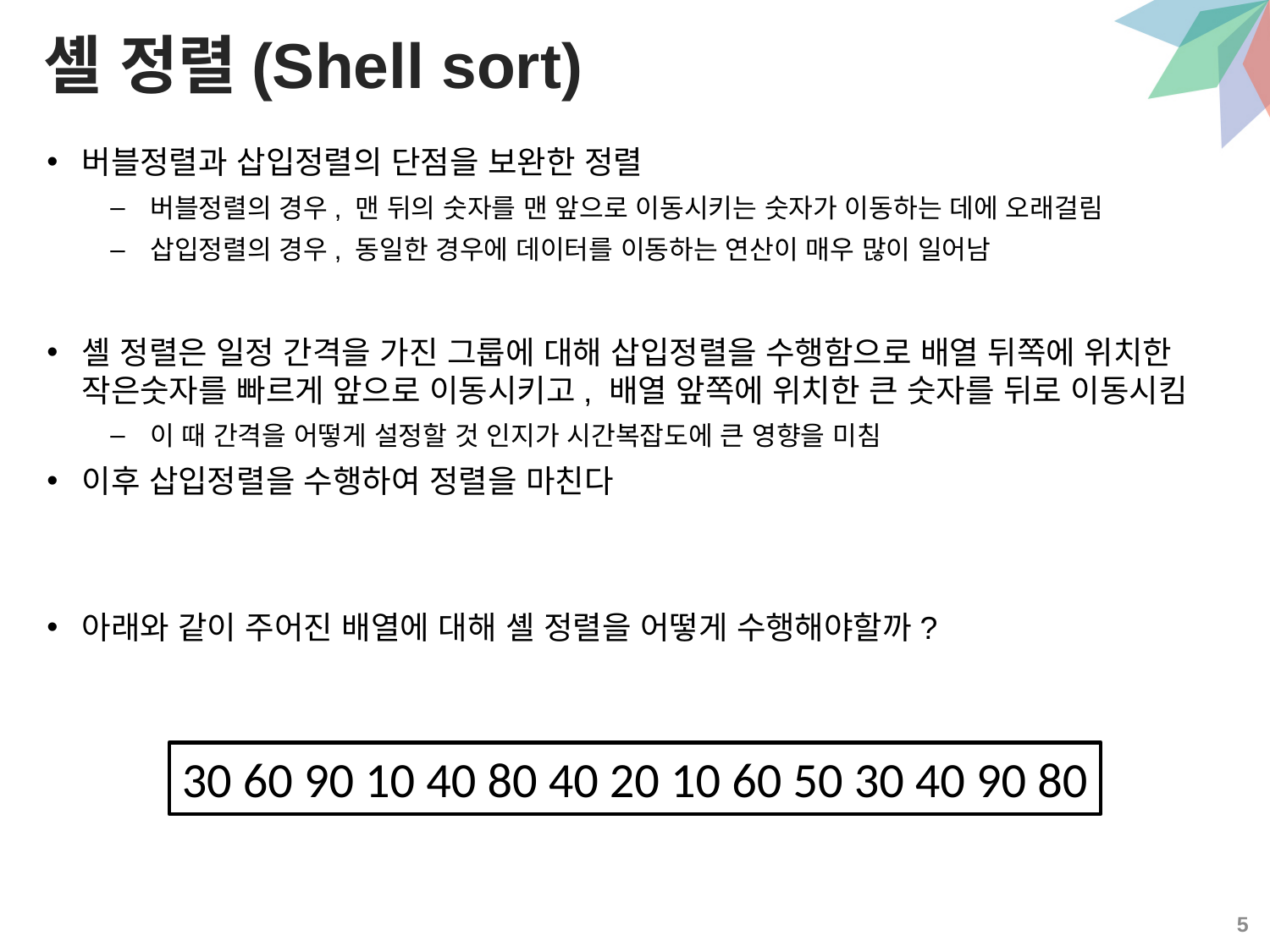

# 셸 정렬(Shell sort)
버블정렬과 삽입정렬의 단점을 보완한 정렬
버블정렬의 경우, 맨 뒤의 숫자를 맨 앞으로 이동시키는 숫자가 이동하는 데에 오래걸림
삽입정렬의 경우, 동일한 경우에 데이터를 이동하는 연산이 매우 많이 일어남

셸 정렬은 일정 간격을 가진 그룹에 대해 삽입정렬을 수행함으로 배열 뒤쪽에 위치한 작은숫자를 빠르게 앞으로 이동시키고, 배열 앞쪽에 위치한 큰 숫자를 뒤로 이동시킴
이 때 간격을 어떻게 설정할 것 인지가 시간복잡도에 큰 영향을 미침
이후 삽입정렬을 수행하여 정렬을 마친다

아래와 같이 주어진 배열에 대해 셸 정렬을 어떻게 수행해야할까?

30 60 90 10 40 80 40 20 10 60 50 30 40 90 80
5